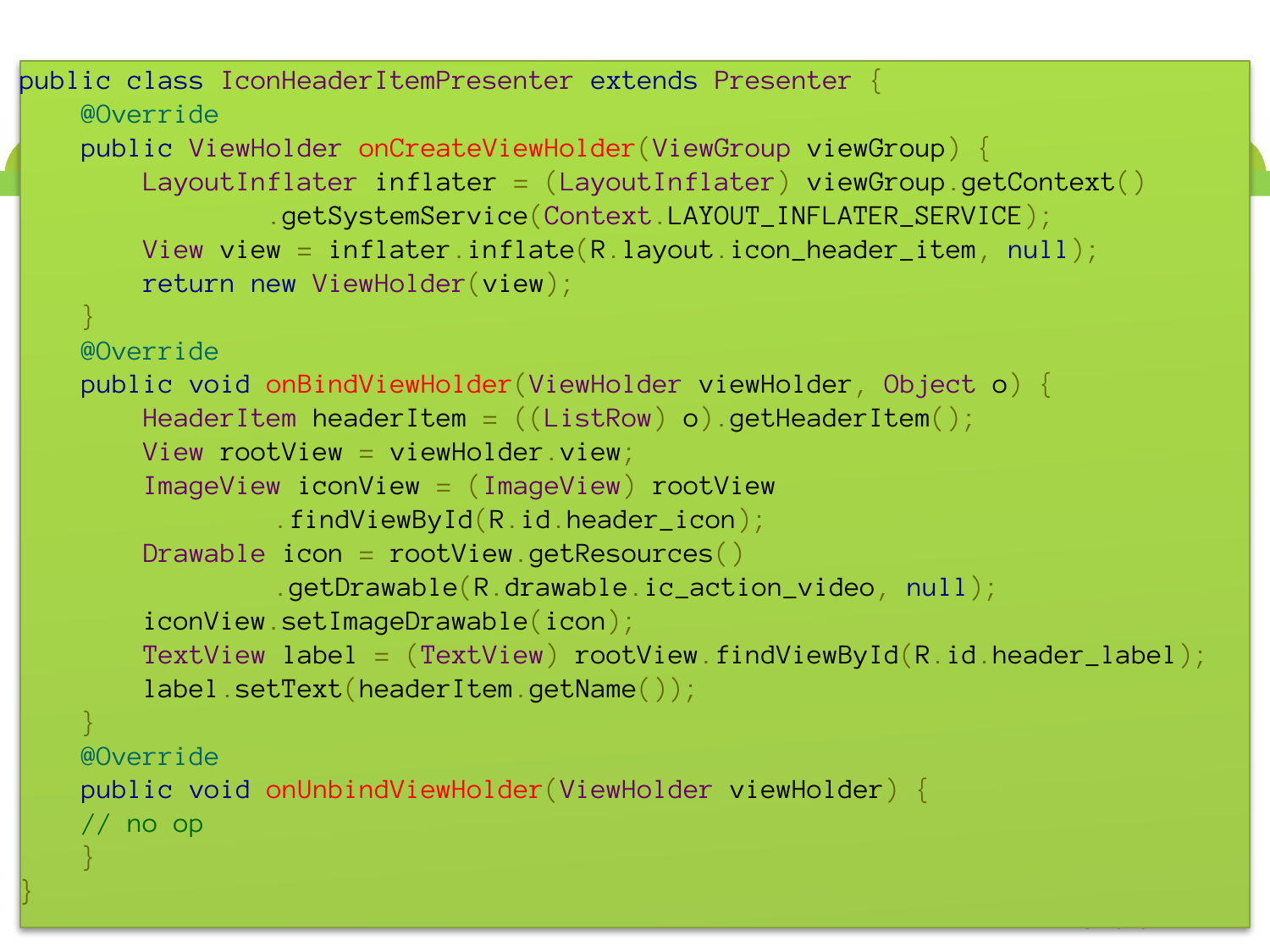

# 3. 自定义媒体导航列表
public class IconHeaderItemPresenter extends Presenter {
    @Override
    public ViewHolder onCreateViewHolder(ViewGroup viewGroup) {
        LayoutInflater inflater = (LayoutInflater) viewGroup.getContext()
                .getSystemService(Context.LAYOUT_INFLATER_SERVICE);
        View view = inflater.inflate(R.layout.icon_header_item, null);
        return new ViewHolder(view);
    }
    @Override
    public void onBindViewHolder(ViewHolder viewHolder, Object o) {
        HeaderItem headerItem = ((ListRow) o).getHeaderItem();
        View rootView = viewHolder.view;
        ImageView iconView = (ImageView) rootView
		.findViewById(R.id.header_icon);
        Drawable icon = rootView.getResources()
		.getDrawable(R.drawable.ic_action_video, null);
        iconView.setImageDrawable(icon);
        TextView label = (TextView) rootView.findViewById(R.id.header_label);
        label.setText(headerItem.getName());
    }
    @Override
    public void onUnbindViewHolder(ViewHolder viewHolder) {
    // no op
    }
}
自定义类并实现抽象方法